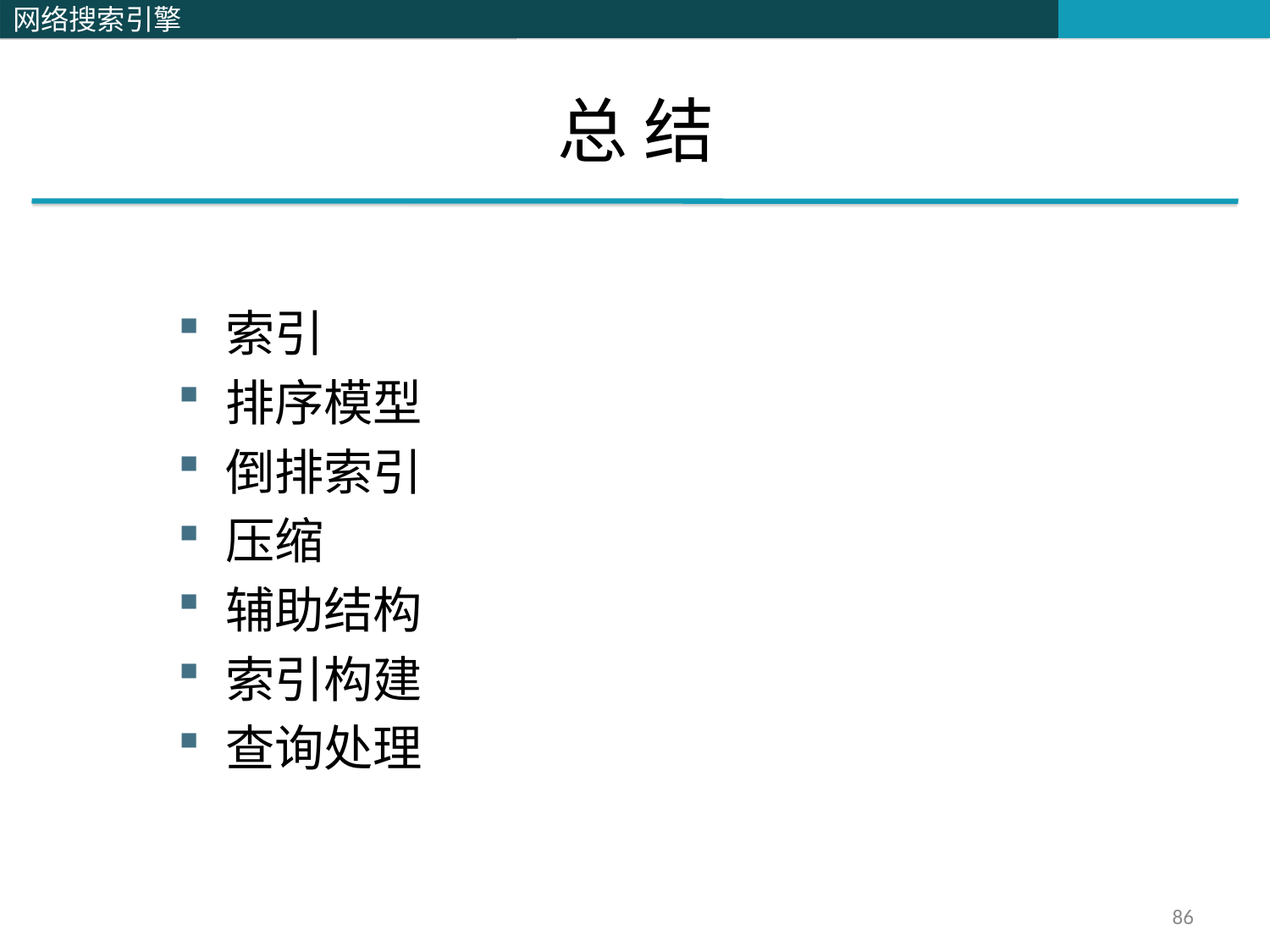

# 总 结
索引
排序模型
倒排索引
压缩
辅助结构
索引构建
查询处理
86